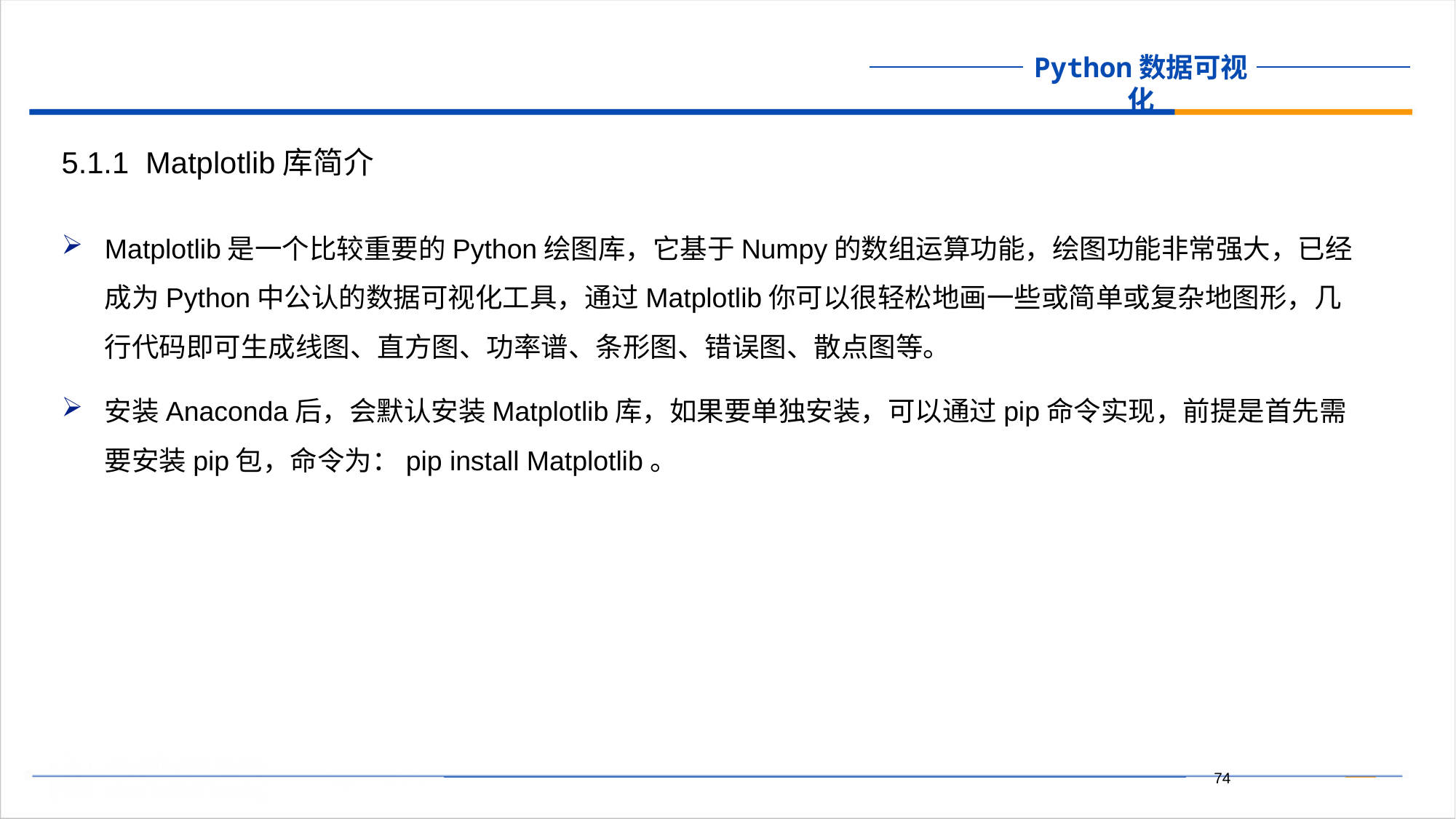

5.1.1  Matplotlib库简介
Matplotlib是一个比较重要的Python绘图库，它基于Numpy的数组运算功能，绘图功能非常强大，已经成为Python中公认的数据可视化工具，通过Matplotlib你可以很轻松地画一些或简单或复杂地图形，几行代码即可生成线图、直方图、功率谱、条形图、错误图、散点图等。
安装Anaconda后，会默认安装Matplotlib库，如果要单独安装，可以通过pip命令实现，前提是首先需要安装pip包，命令为：pip install Matplotlib。